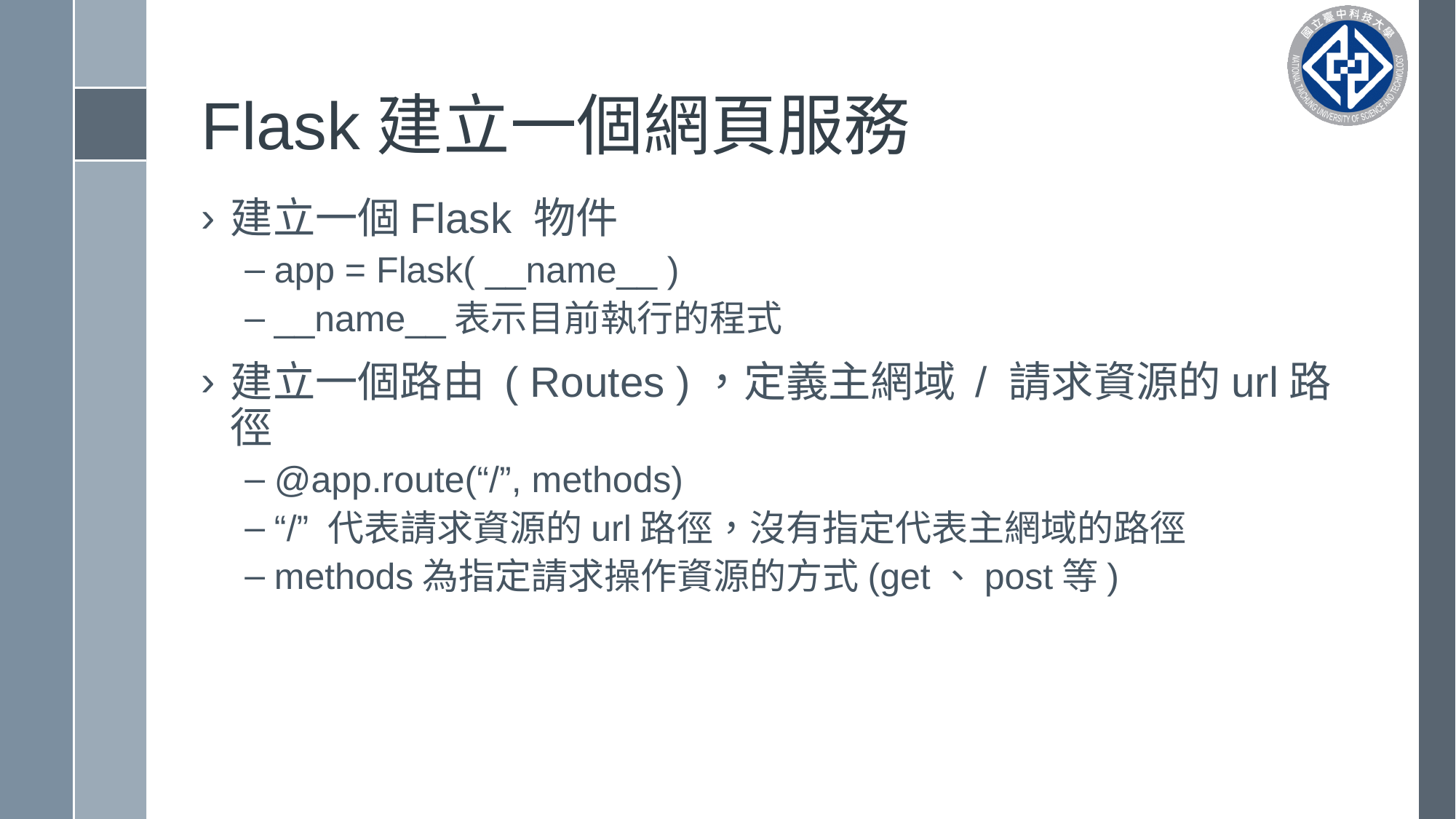

# Flask建立一個網頁服務
建立一個Flask 物件
app = Flask( __name__ )
__name__表示目前執行的程式
建立一個路由 ( Routes )，定義主網域 / 請求資源的url路徑
@app.route(“/”, methods)
“/” 代表請求資源的url路徑，沒有指定代表主網域的路徑
methods為指定請求操作資源的方式(get、post等)